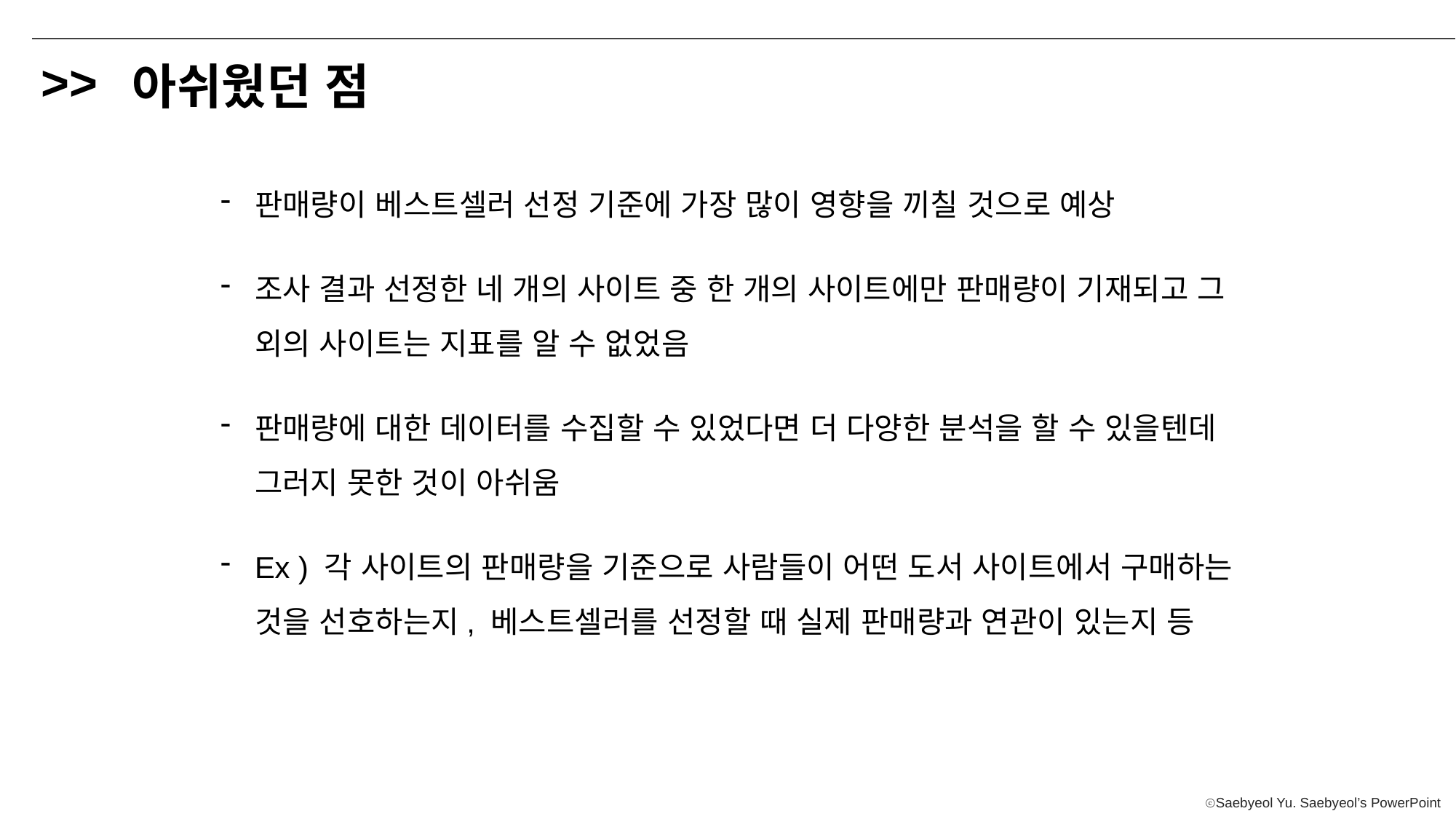

>>
아쉬웠던 점
판매량이 베스트셀러 선정 기준에 가장 많이 영향을 끼칠 것으로 예상

조사 결과 선정한 네 개의 사이트 중 한 개의 사이트에만 판매량이 기재되고 그 외의 사이트는 지표를 알 수 없었음

판매량에 대한 데이터를 수집할 수 있었다면 더 다양한 분석을 할 수 있을텐데 그러지 못한 것이 아쉬움

Ex ) 각 사이트의 판매량을 기준으로 사람들이 어떤 도서 사이트에서 구매하는 것을 선호하는지, 베스트셀러를 선정할 때 실제 판매량과 연관이 있는지 등